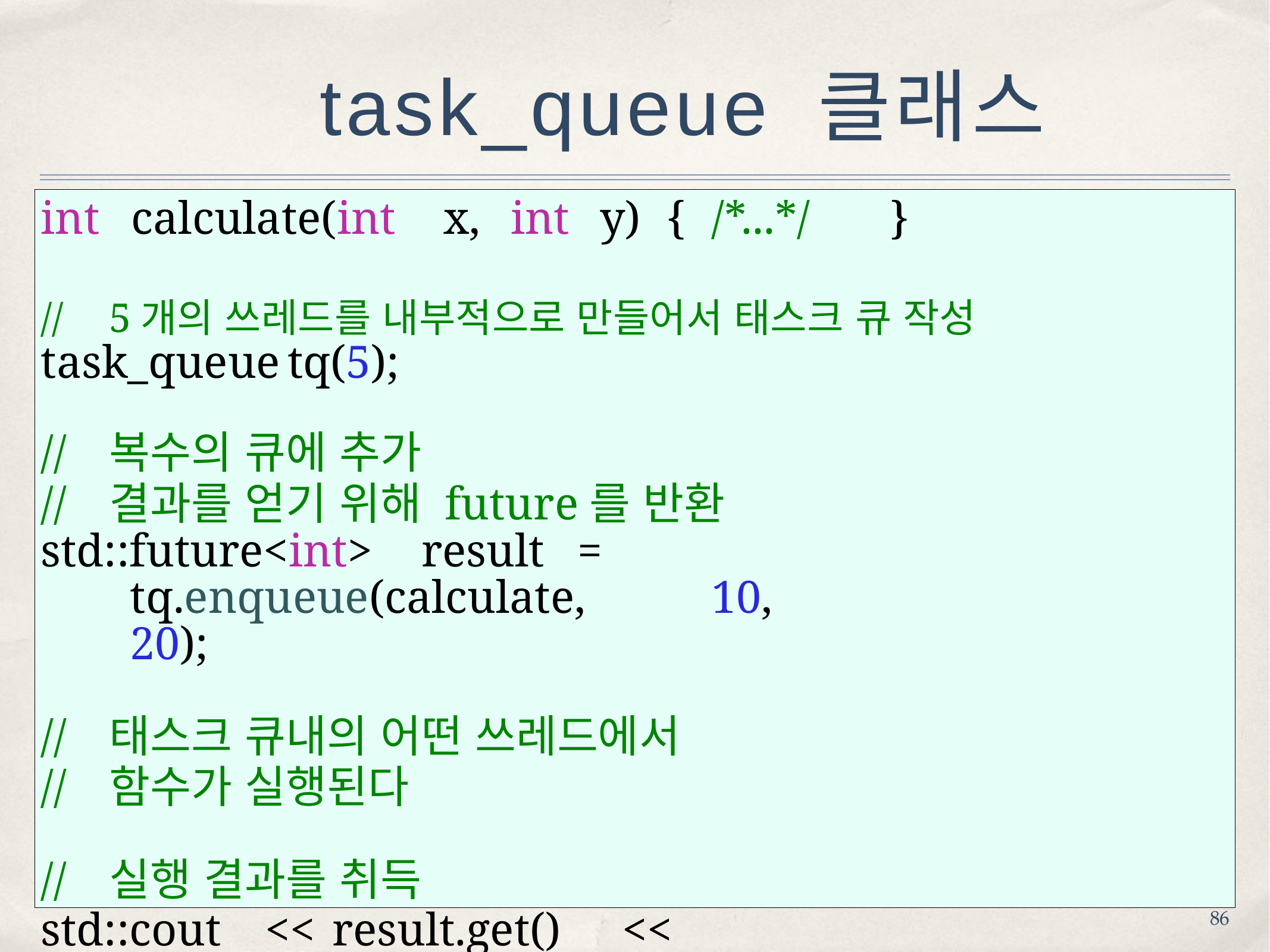

# task_queue 클래스

int	calculate(int	x,	int	y)	{	/*...*/	}

//	5개의 쓰레드를 내부적으로 만들어서 태스크 큐 작성
task_queue	tq(5);
//	복수의 큐에 추가
//	결과를 얻기 위해 future를 반환  std::future<int>	result	=
tq.enqueue(calculate,	10,	20);

//	태스크 큐내의 어떤 쓰레드에서
//	함수가 실행된다

//	실행 결과를 취득
std::cout	<<	result.get()	<<	std::endl;
86